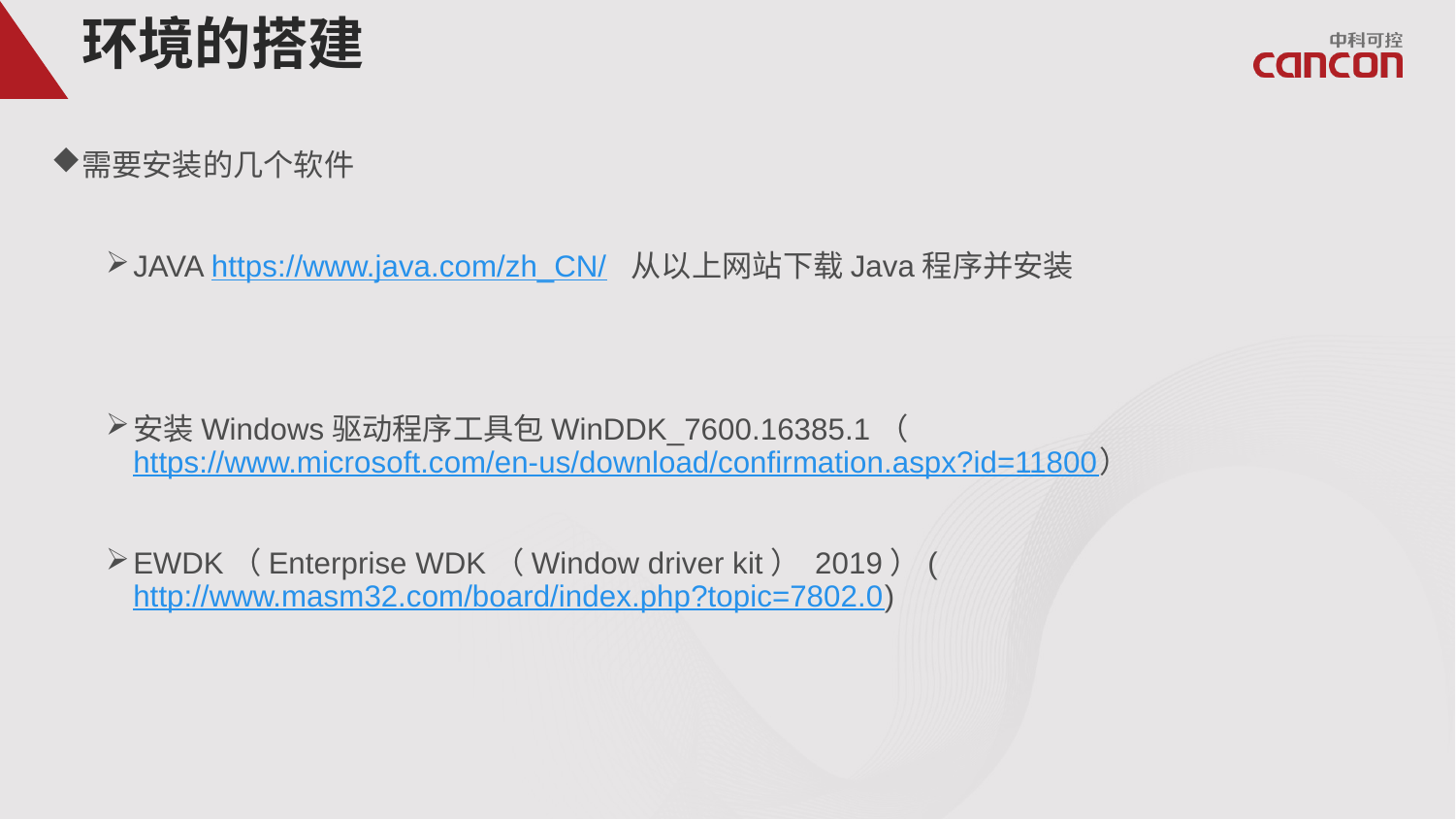

# 环境的搭建
需要安装的几个软件

JAVA https://www.java.com/zh_CN/  从以上网站下载Java程序并安装

安装Windows驱动程序工具包WinDDK_7600.16385.1（https://www.microsoft.com/en-us/download/confirmation.aspx?id=11800）

EWDK（Enterprise WDK（Window driver kit） 2019）(http://www.masm32.com/board/index.php?topic=7802.0)